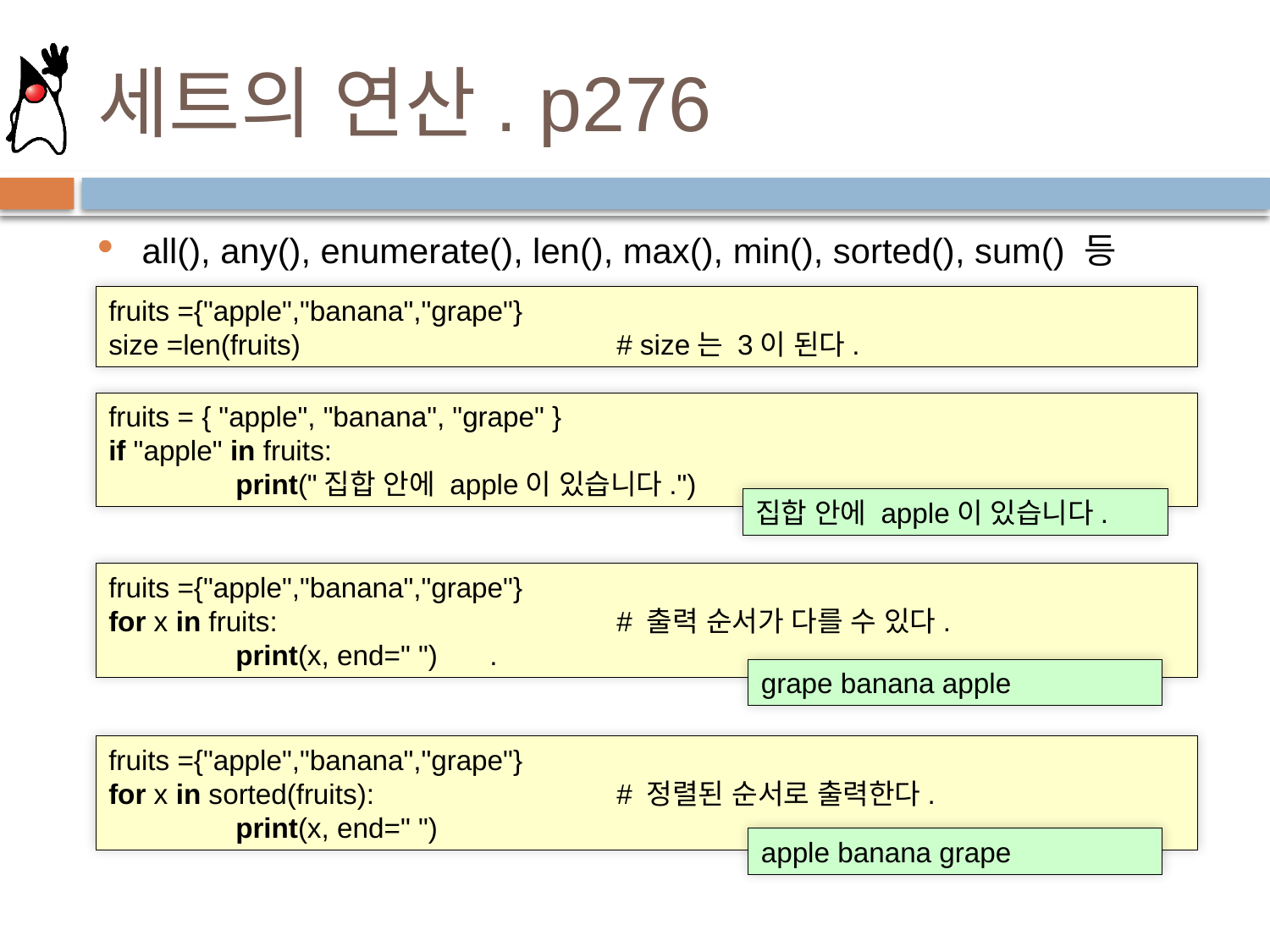

# 세트의 연산. p276
all(), any(), enumerate(), len(), max(), min(), sorted(), sum() 등
fruits ={"apple","banana","grape"}
size =len(fruits) 			# size는 3이 된다.
fruits = { "apple", "banana", "grape" }
if "apple" in fruits:
	print("집합 안에 apple이 있습니다.")
집합 안에 apple이 있습니다.
fruits ={"apple","banana","grape"}
for x in fruits:		 	# 출력 순서가 다를 수 있다.
	print(x, end=" ")	.
grape banana apple
fruits ={"apple","banana","grape"}
for x in sorted(fruits):		# 정렬된 순서로 출력한다.
	print(x, end=" ")
apple banana grape